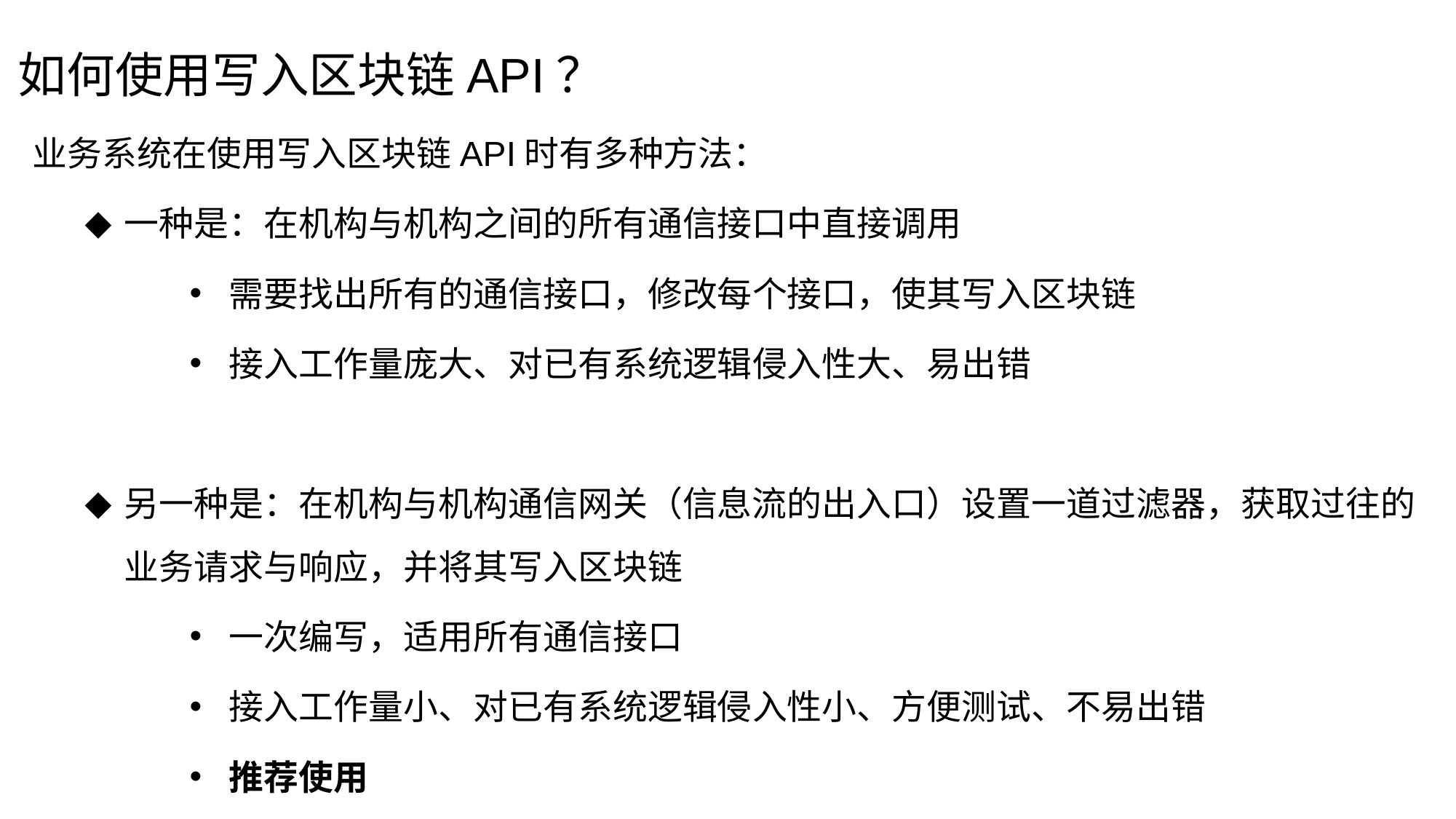

# 如何使用写入区块链API？
业务系统在使用写入区块链API时有多种方法：
一种是：在机构与机构之间的所有通信接口中直接调用
需要找出所有的通信接口，修改每个接口，使其写入区块链
接入工作量庞大、对已有系统逻辑侵入性大、易出错

另一种是：在机构与机构通信网关（信息流的出入口）设置一道过滤器，获取过往的业务请求与响应，并将其写入区块链
一次编写，适用所有通信接口
接入工作量小、对已有系统逻辑侵入性小、方便测试、不易出错
推荐使用